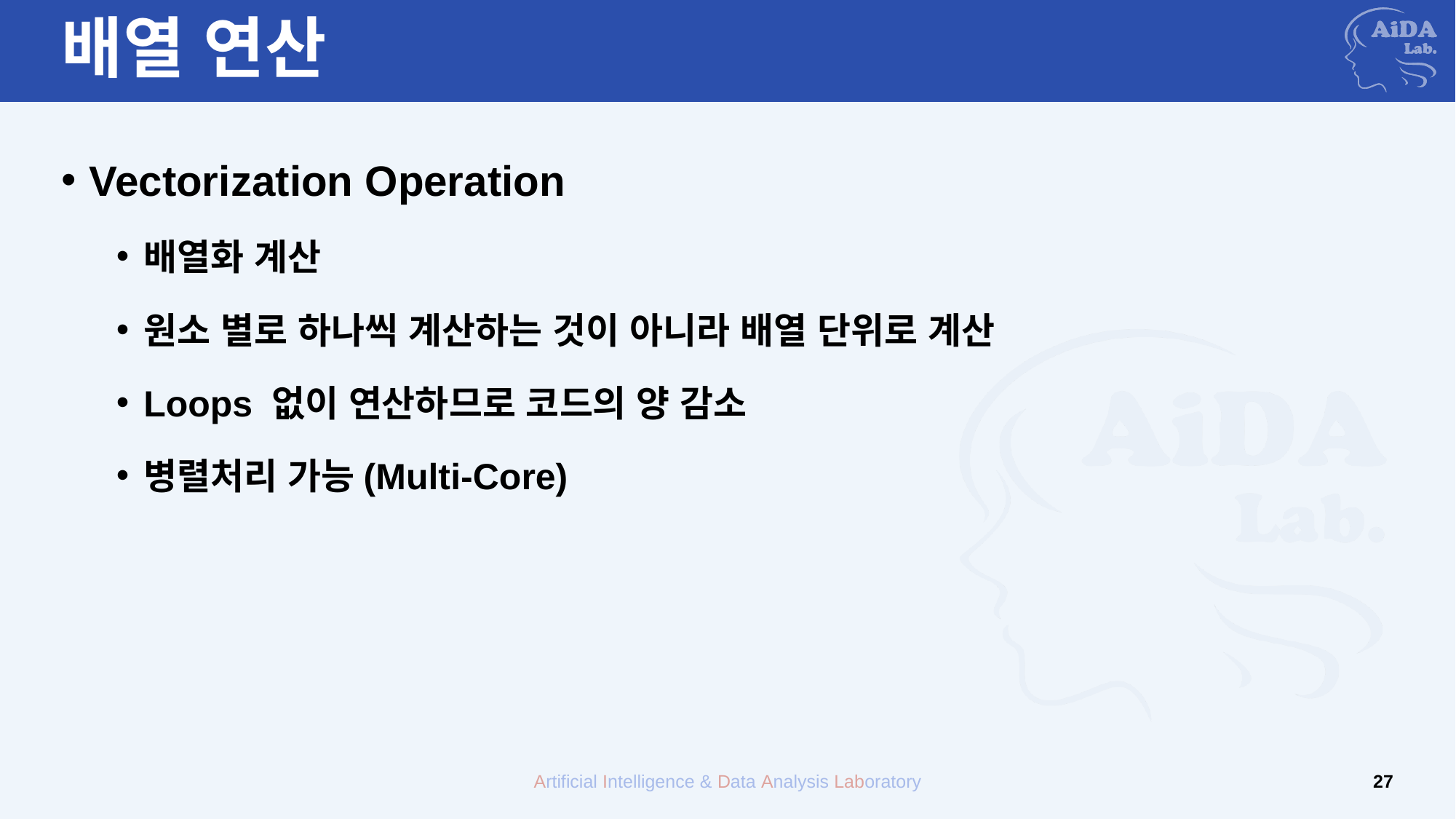

# 배열 연산
Vectorization Operation
배열화 계산
원소 별로 하나씩 계산하는 것이 아니라 배열 단위로 계산
Loops 없이 연산하므로 코드의 양 감소
병렬처리 가능(Multi-Core)
Artificial Intelligence & Data Analysis Laboratory
27